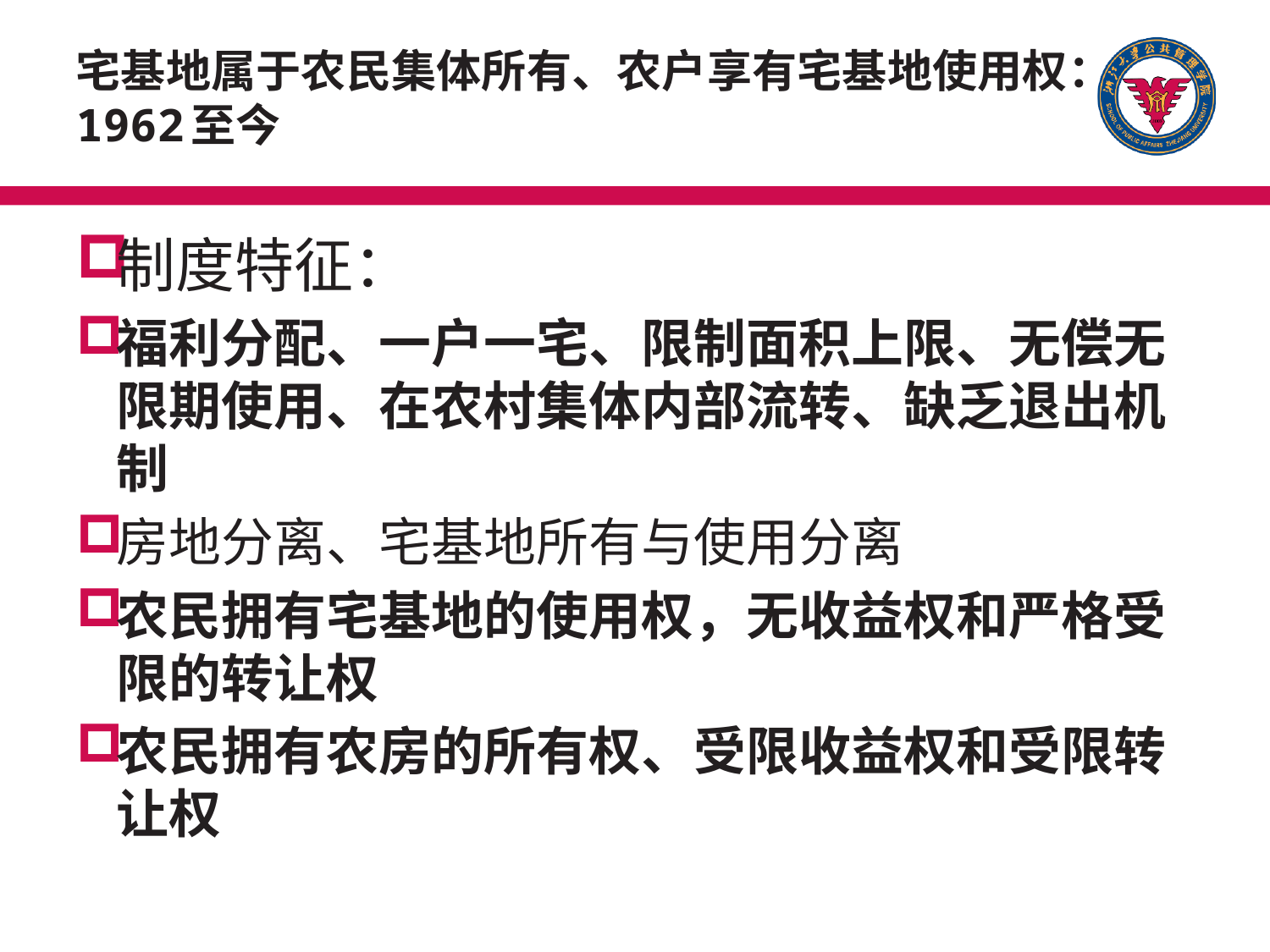

# 宅基地属于农民集体所有、农户享有宅基地使用权：1962至今
制度特征：
福利分配、一户一宅、限制面积上限、无偿无限期使用、在农村集体内部流转、缺乏退出机制
房地分离、宅基地所有与使用分离
农民拥有宅基地的使用权，无收益权和严格受限的转让权
农民拥有农房的所有权、受限收益权和受限转让权